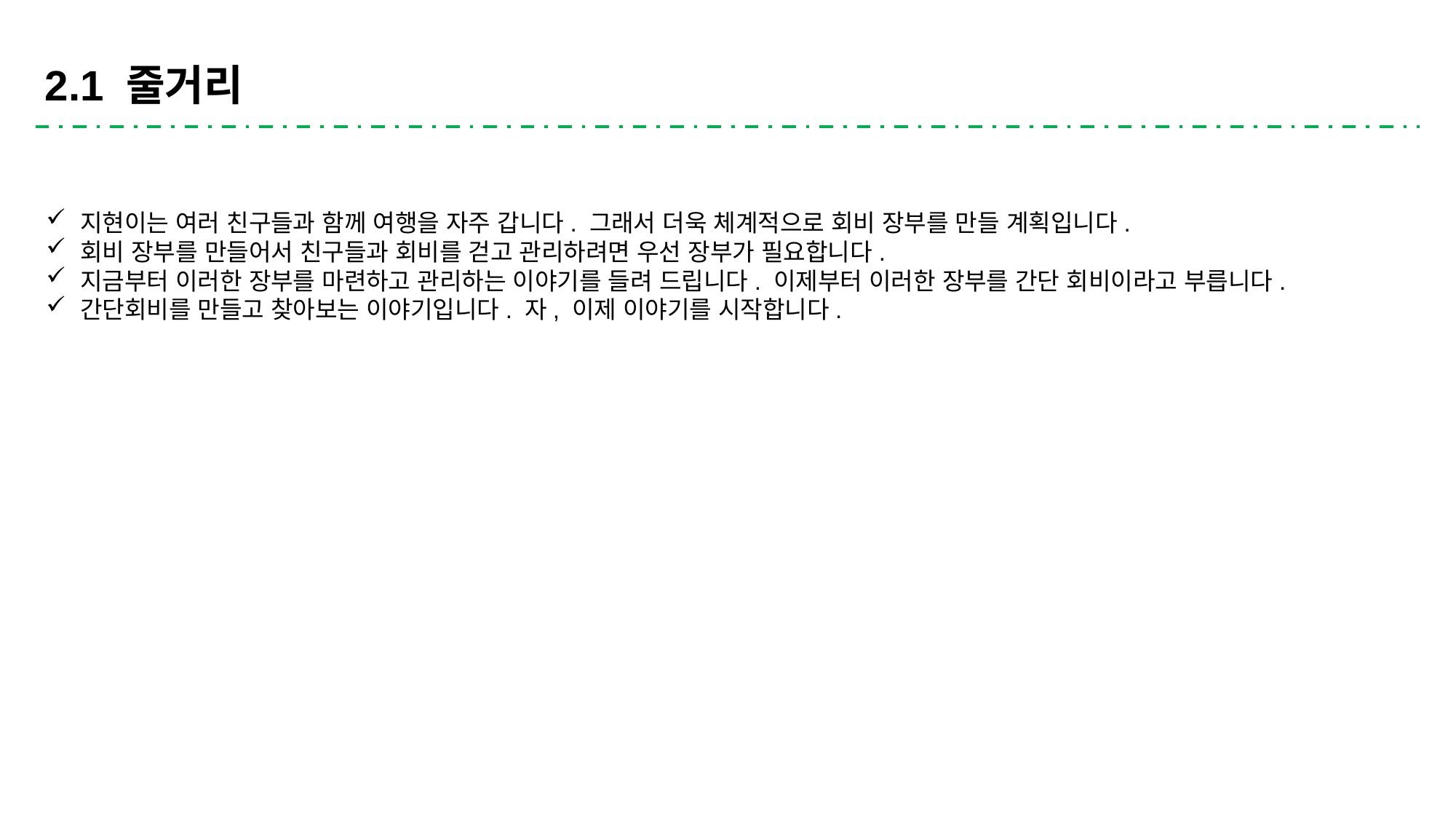

2.1 줄거리
지현이는 여러 친구들과 함께 여행을 자주 갑니다. 그래서 더욱 체계적으로 회비 장부를 만들 계획입니다.
회비 장부를 만들어서 친구들과 회비를 걷고 관리하려면 우선 장부가 필요합니다.
지금부터 이러한 장부를 마련하고 관리하는 이야기를 들려 드립니다. 이제부터 이러한 장부를 간단 회비이라고 부릅니다.
간단회비를 만들고 찾아보는 이야기입니다. 자, 이제 이야기를 시작합니다.